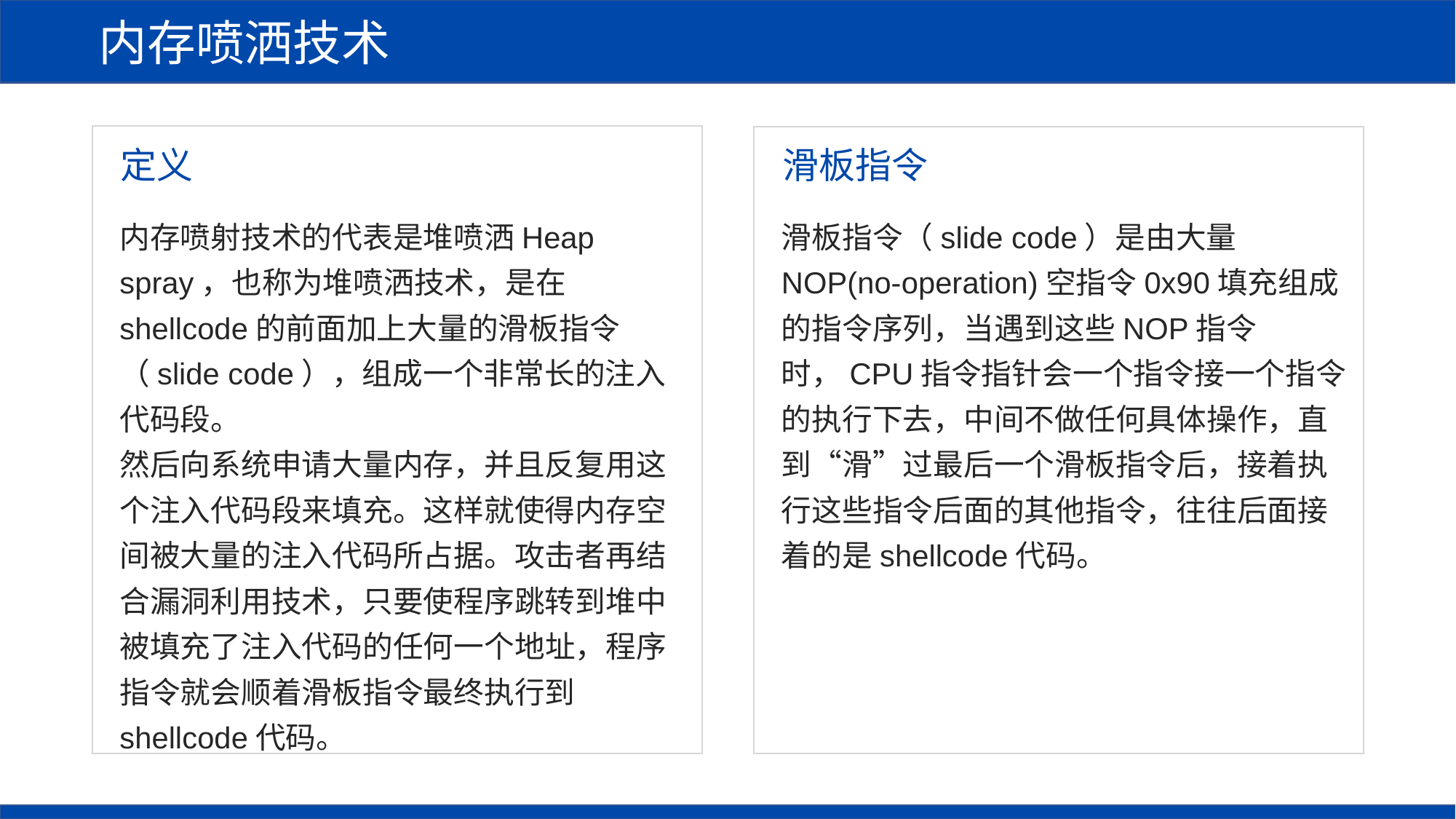

内存喷洒技术

定义
滑板指令
内存喷射技术的代表是堆喷洒Heap spray，也称为堆喷洒技术，是在shellcode的前面加上大量的滑板指令（slide code），组成一个非常长的注入代码段。
然后向系统申请大量内存，并且反复用这个注入代码段来填充。这样就使得内存空间被大量的注入代码所占据。攻击者再结合漏洞利用技术，只要使程序跳转到堆中被填充了注入代码的任何一个地址，程序指令就会顺着滑板指令最终执行到shellcode代码。
滑板指令（slide code）是由大量NOP(no-operation)空指令0x90填充组成的指令序列，当遇到这些NOP指令时，CPU指令指针会一个指令接一个指令的执行下去，中间不做任何具体操作，直到“滑”过最后一个滑板指令后，接着执行这些指令后面的其他指令，往往后面接着的是shellcode代码。